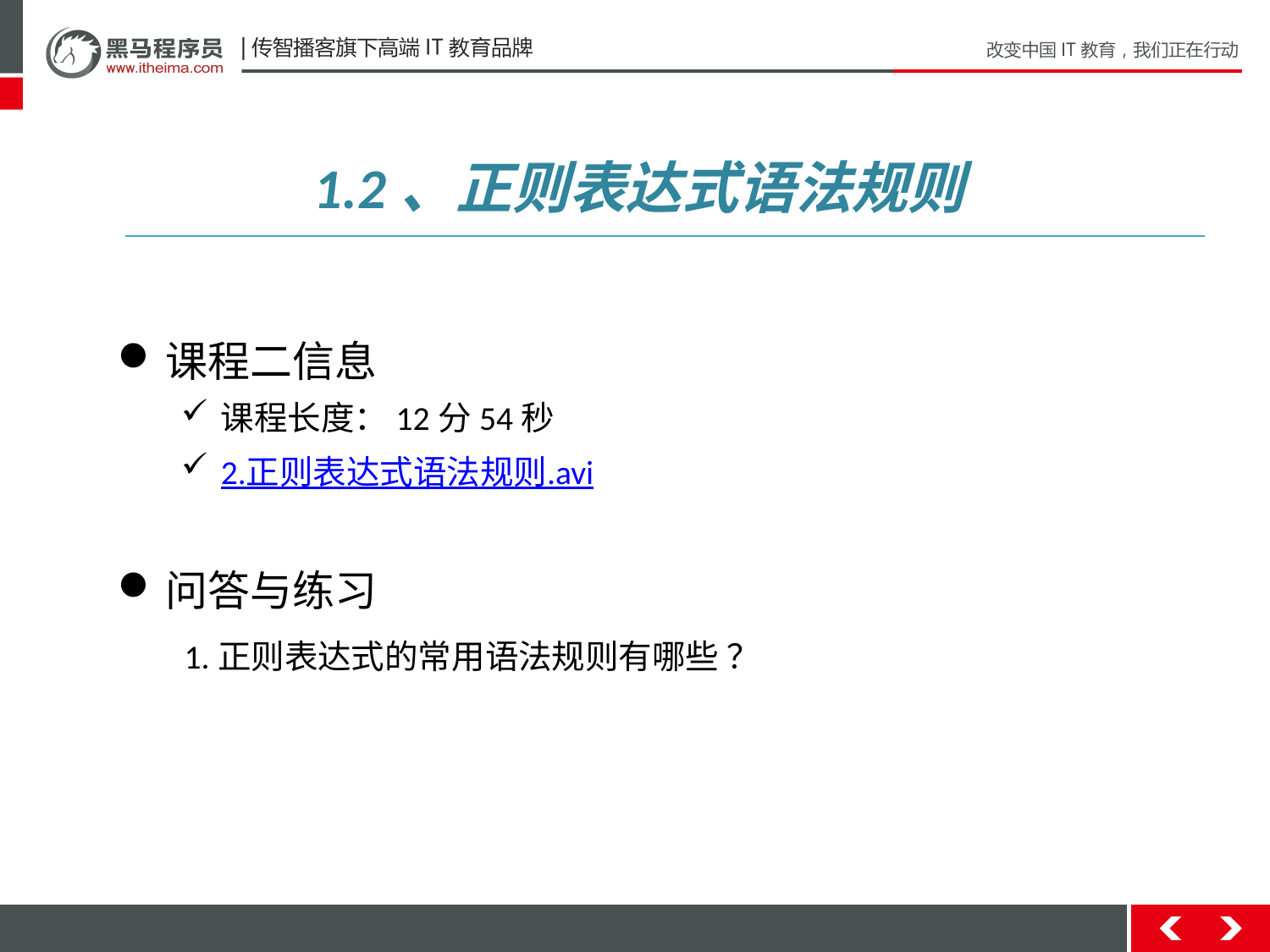

1.2、正则表达式语法规则

课程二信息
课程长度：12分54秒
2.正则表达式语法规则.avi

问答与练习
       1.正则表达式的常用语法规则有哪些 ？